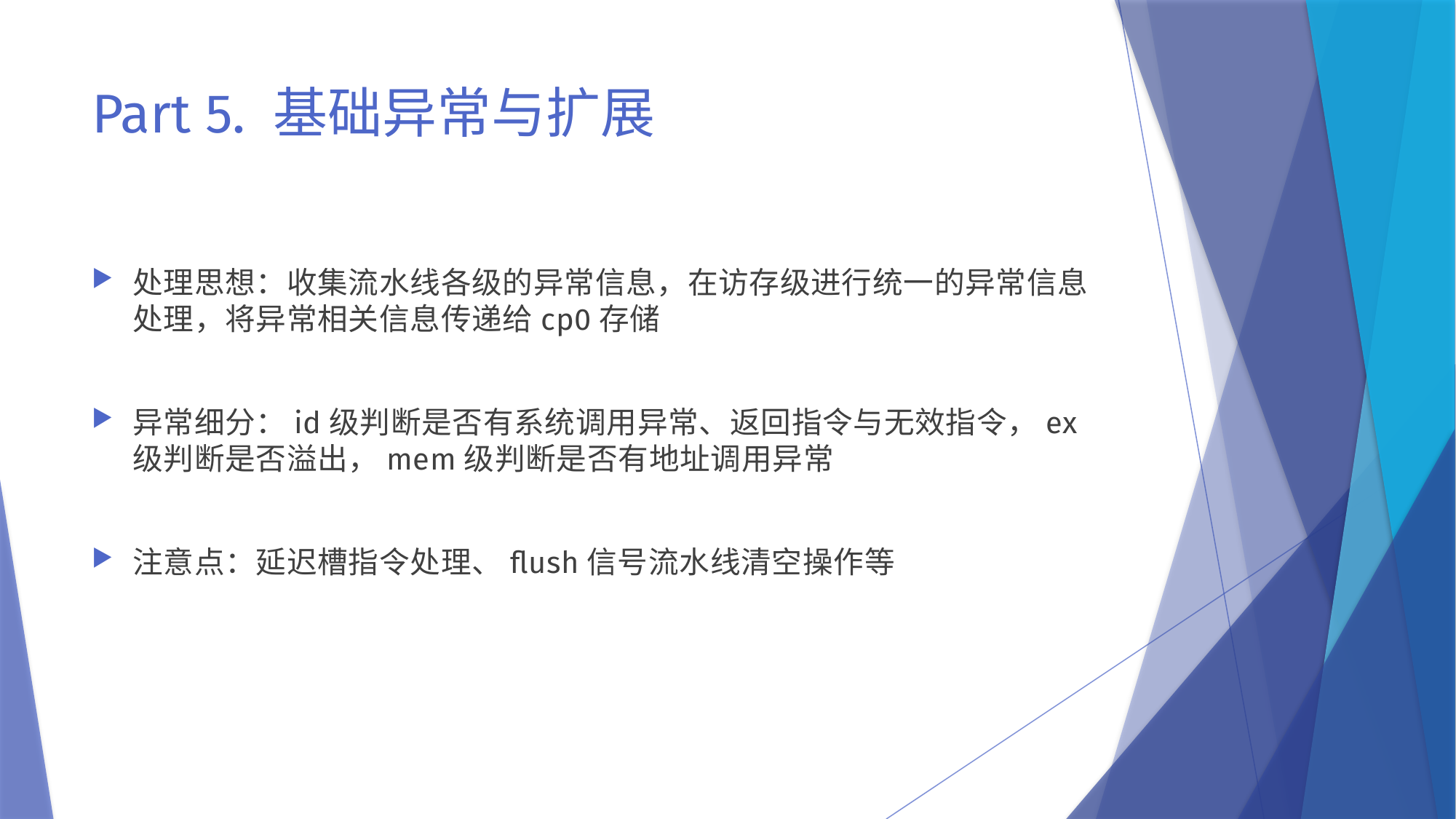

# Part 5. 基础异常与扩展
处理思想：收集流水线各级的异常信息，在访存级进行统一的异常信息处理，将异常相关信息传递给cp0存储

异常细分：id级判断是否有系统调用异常、返回指令与无效指令，ex级判断是否溢出，mem级判断是否有地址调用异常

注意点：延迟槽指令处理、flush信号流水线清空操作等